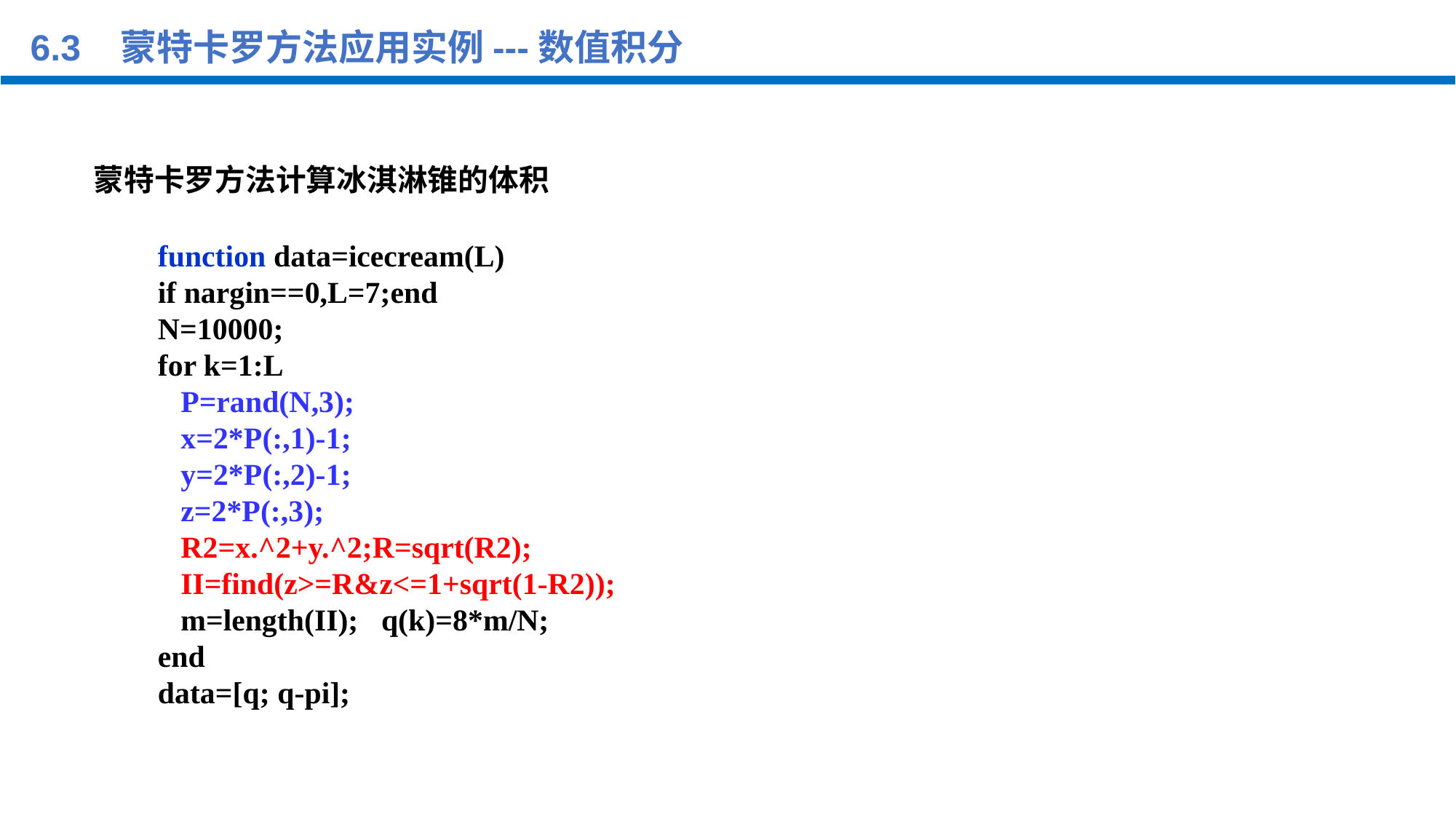

6.3   蒙特卡罗方法应用实例---数值积分

蒙特卡罗方法计算冰淇淋锥的体积
function data=icecream(L)
if nargin==0,L=7;end
N=10000;
for k=1:L
   P=rand(N,3);
   x=2*P(:,1)-1;
   y=2*P(:,2)-1;
   z=2*P(:,3);
   R2=x.^2+y.^2;R=sqrt(R2);
   II=find(z>=R&z<=1+sqrt(1-R2));
   m=length(II);   q(k)=8*m/N;
end
data=[q; q-pi];